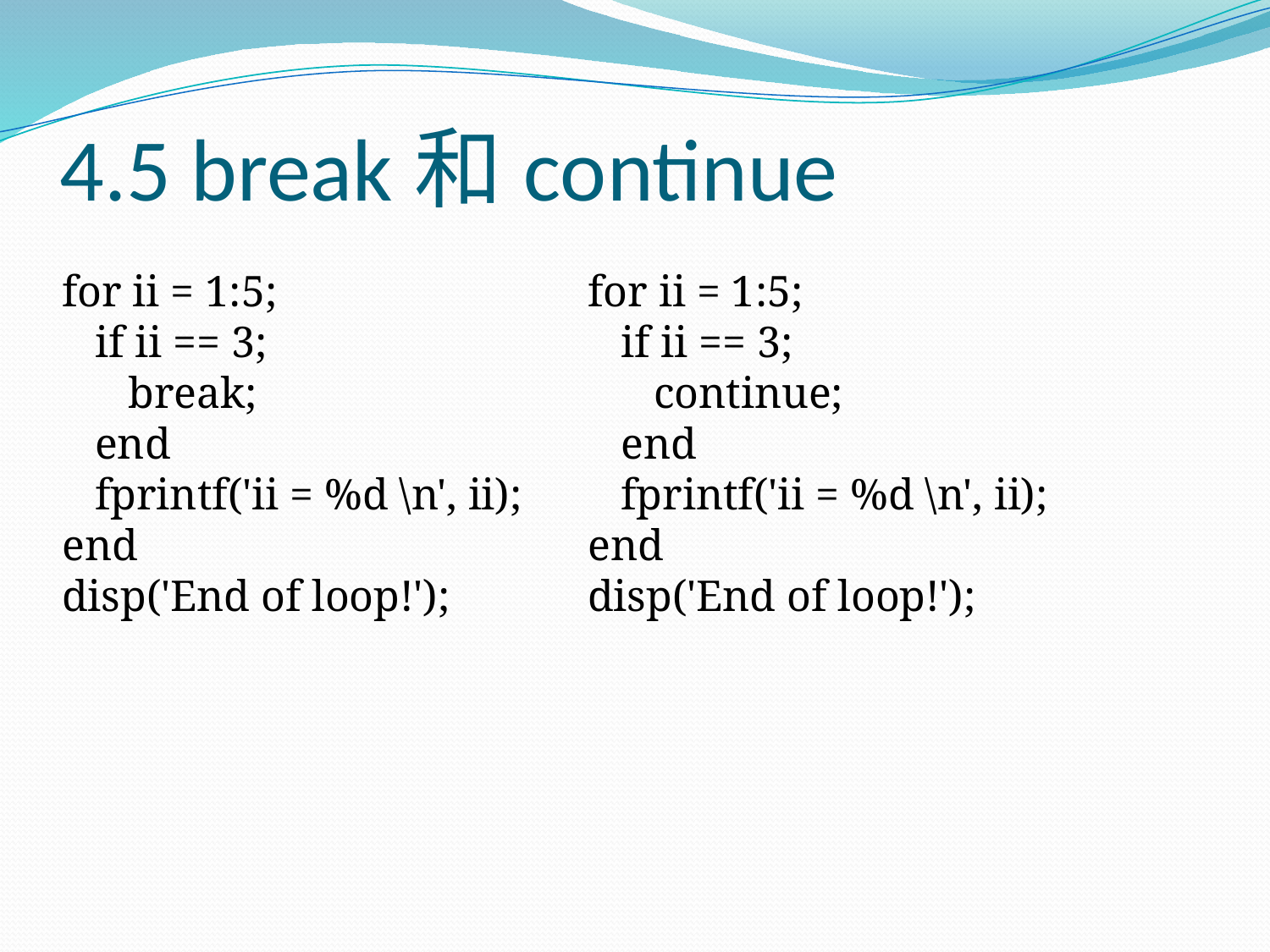

# 4.5 break和continue
for ii = 1:5;
   if ii == 3;
      break;
   end
   fprintf('ii = %d \n', ii);
end
disp('End of loop!');
for ii = 1:5;
   if ii == 3;
      continue;
   end
   fprintf('ii = %d \n', ii);
end
disp('End of loop!');